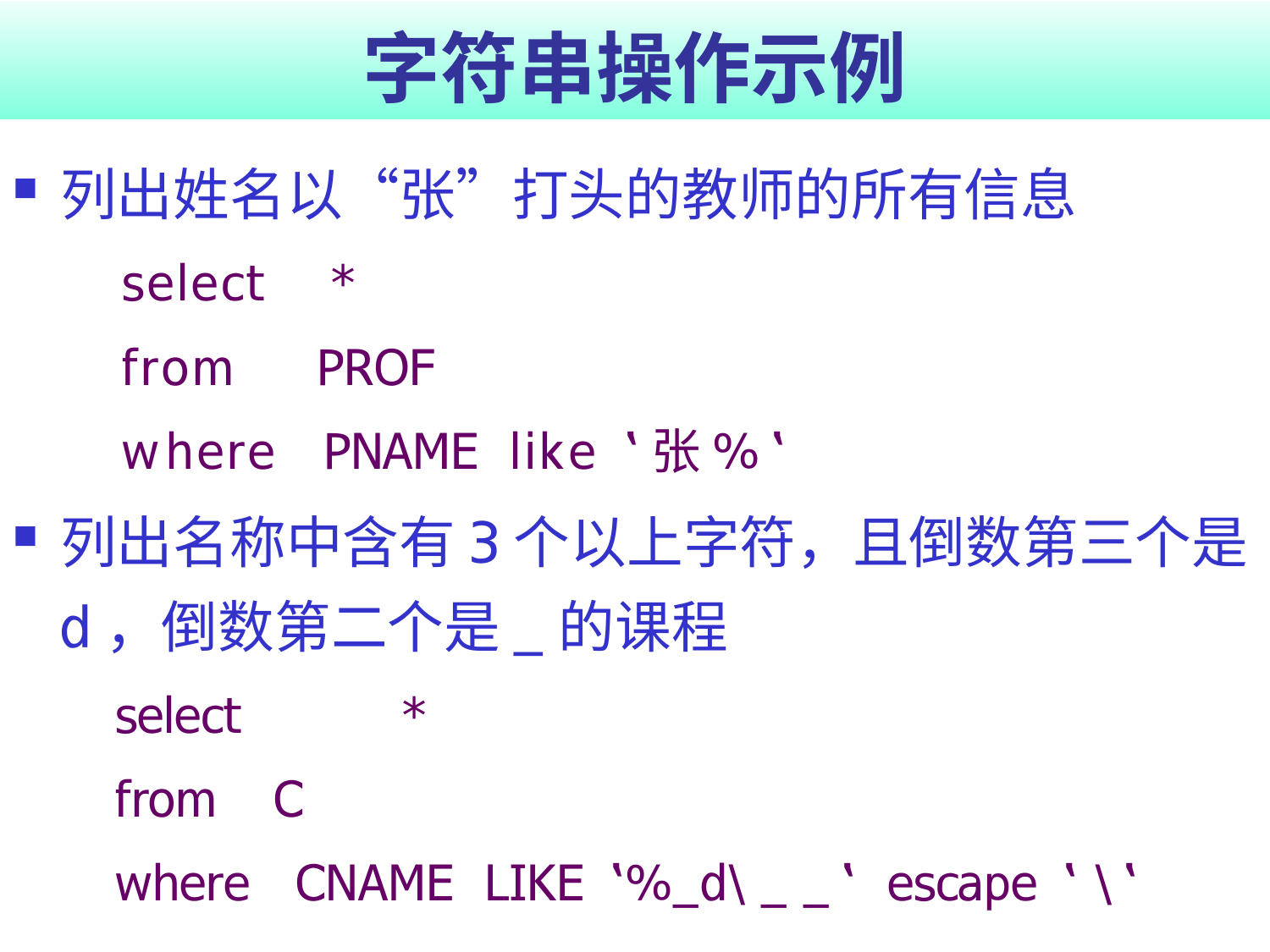

# 字符串操作示例
列出姓名以“张”打头的教师的所有信息
   select    *
   from     PROF
   where   PNAME  like  ‘张% ‘
列出名称中含有3个以上字符，且倒数第三个是d，倒数第二个是_的课程
	select 	  *
	from 	  C
	where   CNAME  LIKE  ‘%_d\ _ _ ‘  escape  ‘ \ ‘